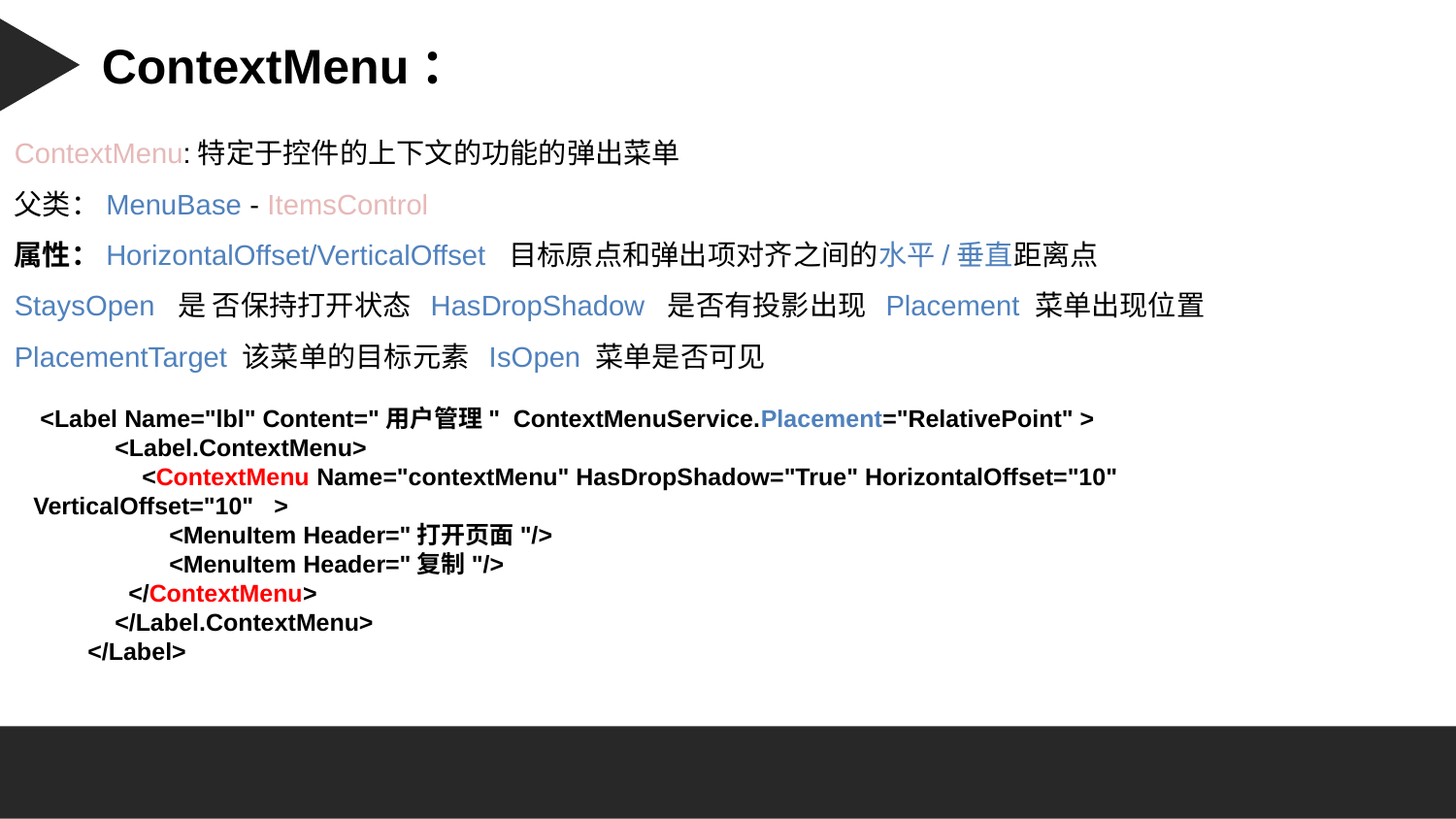

Character 字符串：

ContextMenu：
ContextMenu:特定于控件的上下文的功能的弹出菜单
父类：MenuBase - ItemsControl
属性：HorizontalOffset/VerticalOffset  目标原点和弹出项对齐之间的水平/垂直距离点
StaysOpen  是 否保持打开状态  HasDropShadow  是否有投影出现  Placement 菜单出现位置
PlacementTarget 该菜单的目标元素  IsOpen 菜单是否可见
 <Label Name="lbl" Content="用户管理"  ContextMenuService.Placement="RelativePoint" >
            <Label.ContextMenu>
                <ContextMenu Name="contextMenu" HasDropShadow="True" HorizontalOffset="10" VerticalOffset="10"   >
                    <MenuItem Header="打开页面"/>
                    <MenuItem Header="复制"/>
              </ContextMenu>
            </Label.ContextMenu>
        </Label>